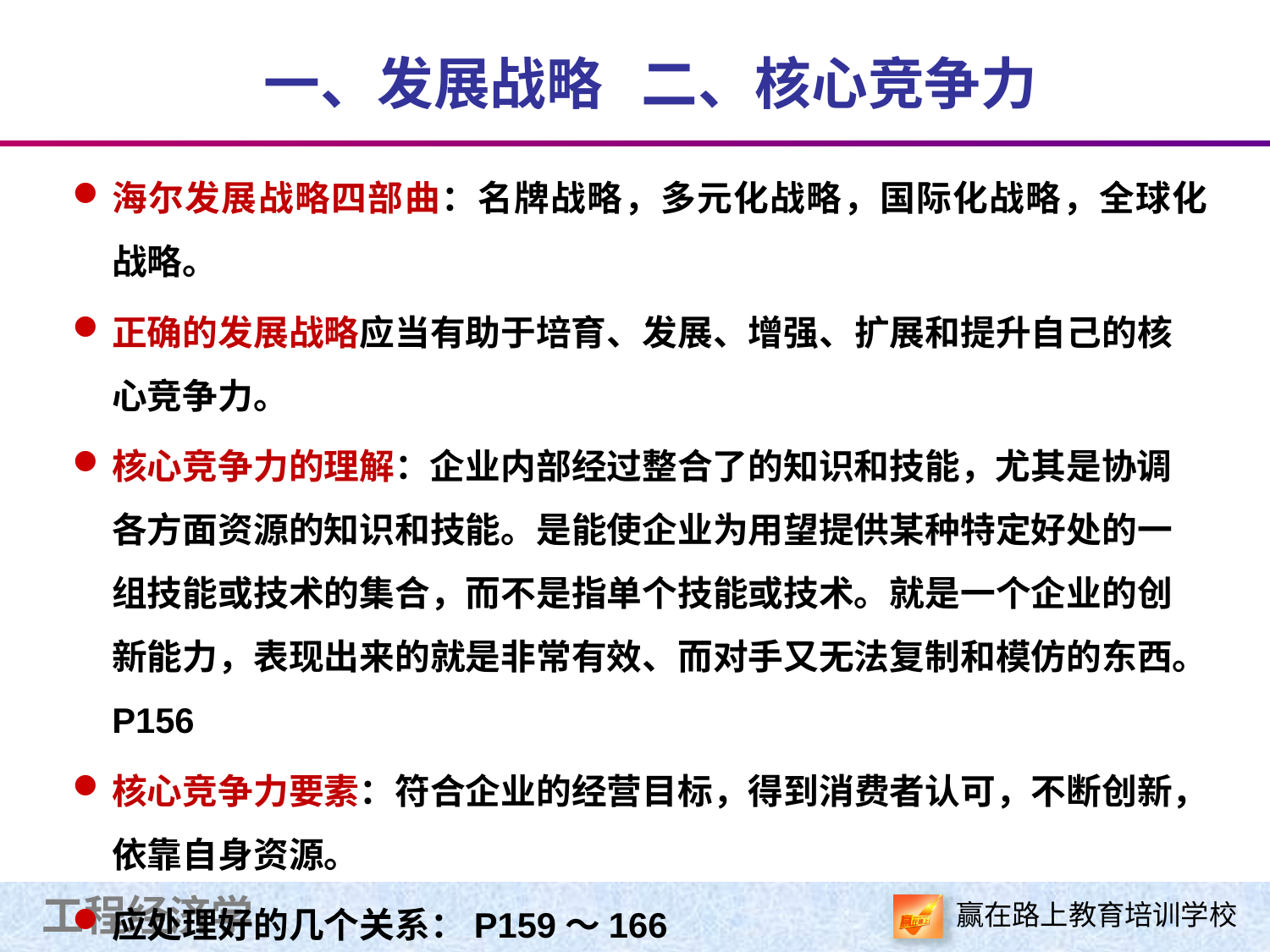

# 一、发展战略   二、核心竞争力
海尔发展战略四部曲：名牌战略，多元化战略，国际化战略，全球化战略。
正确的发展战略应当有助于培育、发展、增强、扩展和提升自己的核心竞争力。
核心竞争力的理解：企业内部经过整合了的知识和技能，尤其是协调各方面资源的知识和技能。是能使企业为用望提供某种特定好处的一组技能或技术的集合，而不是指单个技能或技术。就是一个企业的创新能力，表现出来的就是非常有效、而对手又无法复制和模仿的东西。P156
核心竞争力要素：符合企业的经营目标，得到消费者认可，不断创新，依靠自身资源。
应处理好的几个关系：P159～166